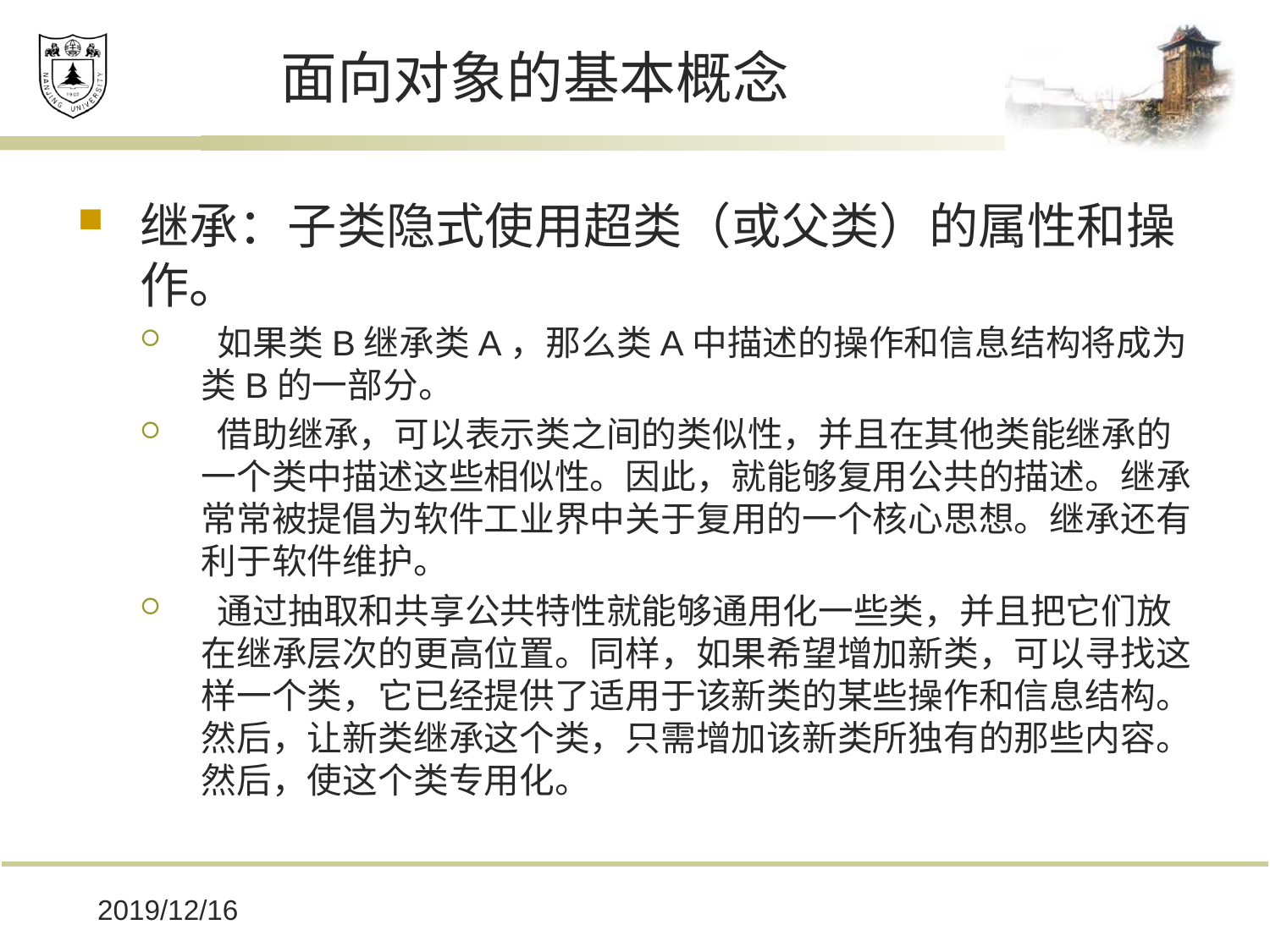

# 面向对象的基本概念
继承：子类隐式使用超类（或父类）的属性和操作。
 如果类B继承类A，那么类A中描述的操作和信息结构将成为类B的一部分。
 借助继承，可以表示类之间的类似性，并且在其他类能继承的一个类中描述这些相似性。因此，就能够复用公共的描述。继承常常被提倡为软件工业界中关于复用的一个核心思想。继承还有利于软件维护。
 通过抽取和共享公共特性就能够通用化一些类，并且把它们放在继承层次的更高位置。同样，如果希望增加新类，可以寻找这样一个类，它已经提供了适用于该新类的某些操作和信息结构。然后，让新类继承这个类，只需增加该新类所独有的那些内容。然后，使这个类专用化。
2019/12/16